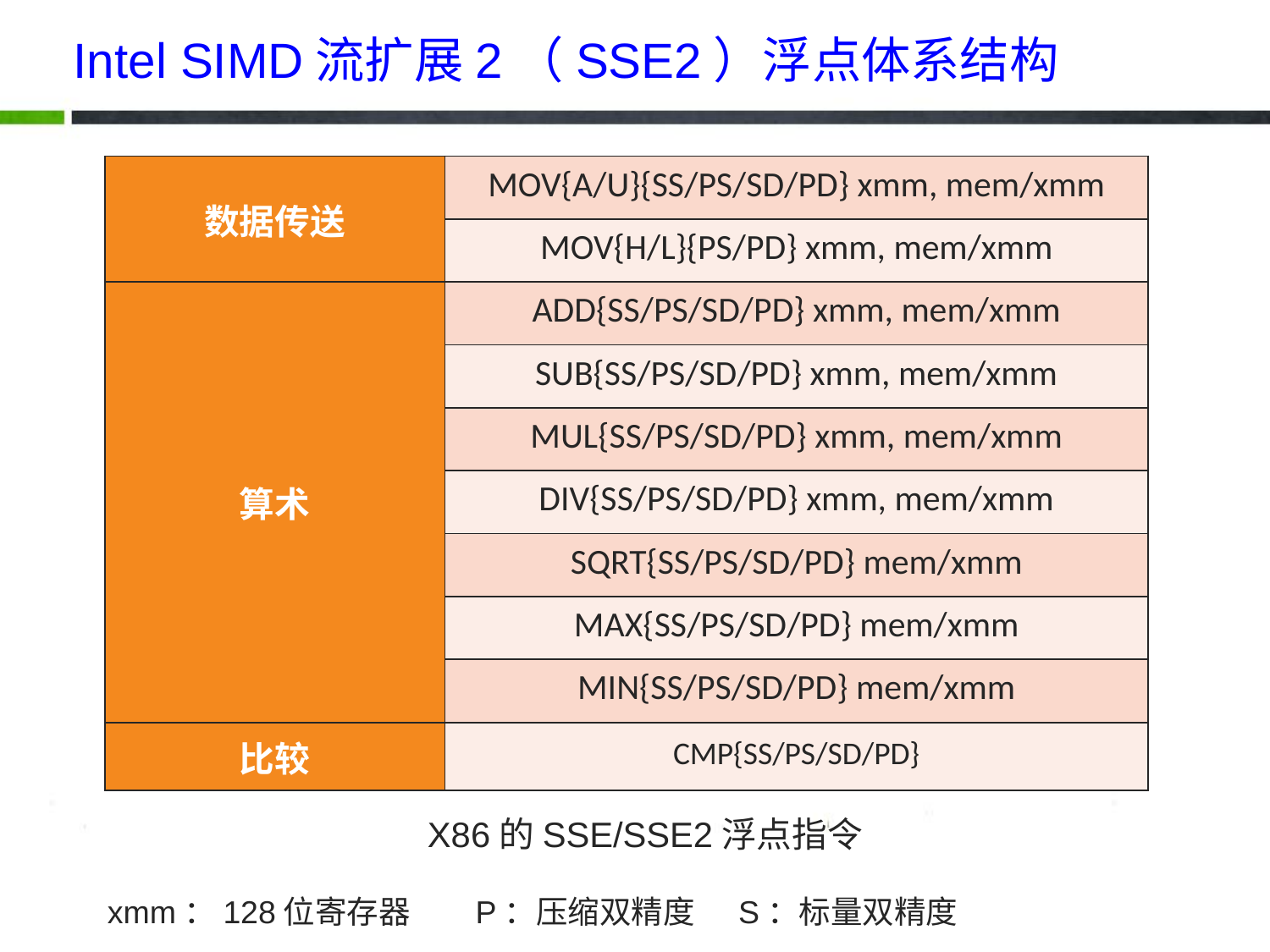

# Intel SIMD流扩展2（SSE2）浮点体系结构
| 数据传送 | MOV{A/U}{SS/PS/SD/PD} xmm, mem/xmm |
| --- | --- |
|  | MOV{H/L}{PS/PD} xmm, mem/xmm |
| 算术 | ADD{SS/PS/SD/PD} xmm, mem/xmm |
|  | SUB{SS/PS/SD/PD} xmm, mem/xmm |
|  | MUL{SS/PS/SD/PD} xmm, mem/xmm |
|  | DIV{SS/PS/SD/PD} xmm, mem/xmm |
|  | SQRT{SS/PS/SD/PD} mem/xmm |
|  | MAX{SS/PS/SD/PD} mem/xmm |
|  | MIN{SS/PS/SD/PD} mem/xmm |
| 比较 | CMP{SS/PS/SD/PD} |
X86的SSE/SSE2浮点指令
56
xmm：128位寄存器        P：压缩双精度     S：标量双精度